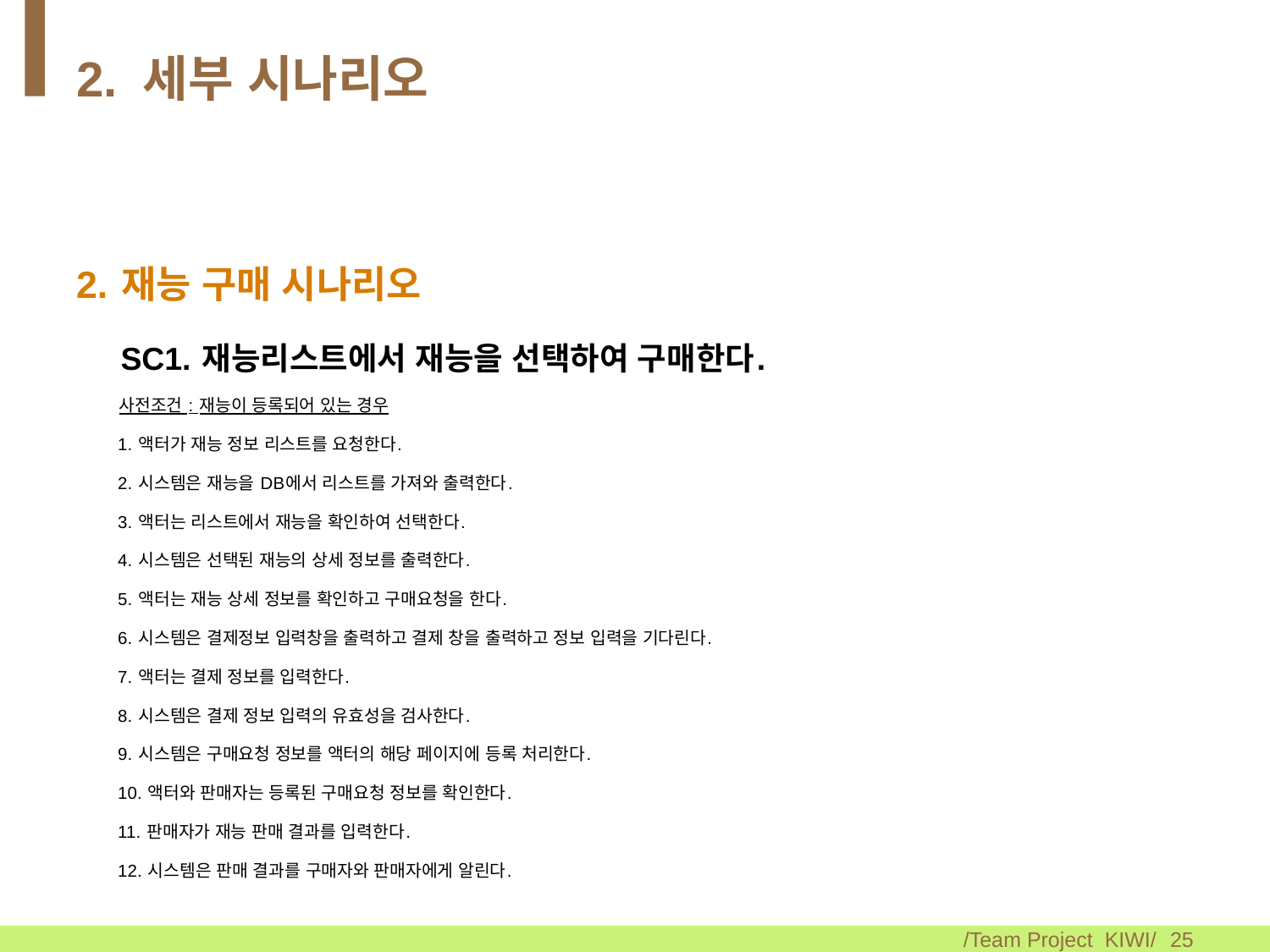

# 2. 세부 시나리오
2. 재능 구매 시나리오
     SC1. 재능리스트에서 재능을 선택하여 구매한다.
	 사전조건 : 재능이 등록되어 있는 경우
	 1. 액터가 재능 정보 리스트를 요청한다.
	 2. 시스템은 재능을 DB에서 리스트를 가져와 출력한다.
	 3. 액터는 리스트에서 재능을 확인하여 선택한다.
	 4. 시스템은 선택된 재능의 상세 정보를 출력한다.
	 5. 액터는 재능 상세 정보를 확인하고 구매요청을 한다.
	 6. 시스템은 결제정보 입력창을 출력하고 결제 창을 출력하고 정보 입력을 기다린다.
	 7. 액터는 결제 정보를 입력한다.
	 8. 시스템은 결제 정보 입력의 유효성을 검사한다.
	 9. 시스템은 구매요청 정보를 액터의 해당 페이지에 등록 처리한다.
     	 10. 액터와 판매자는 등록된 구매요청 정보를 확인한다.
	 11. 판매자가 재능 판매 결과를 입력한다.
	 12. 시스템은 판매 결과를 구매자와 판매자에게 알린다.
/Team Project  KIWI/
25